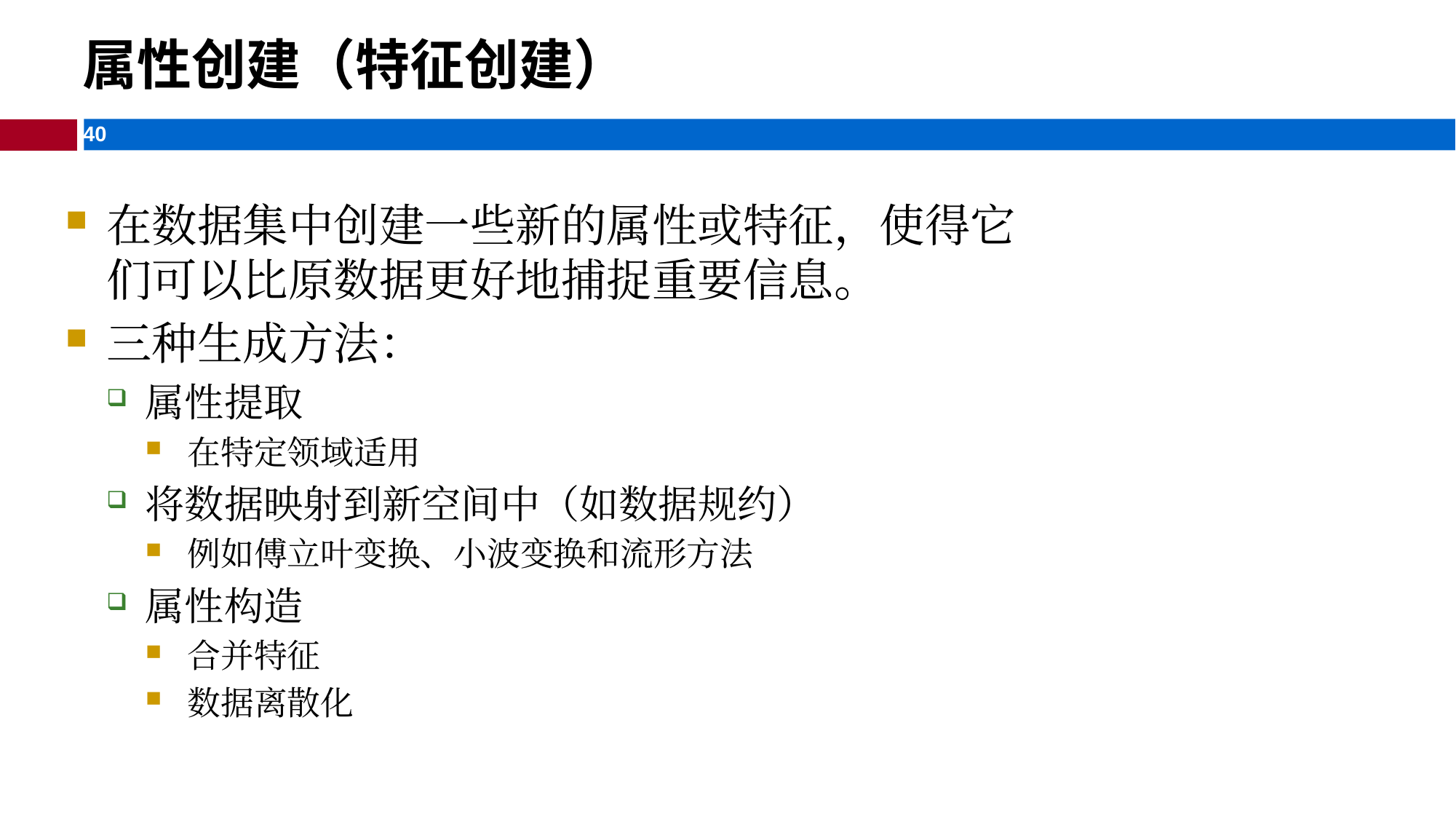

属性创建（特征创建）
在数据集中创建一些新的属性或特征，使得它们可以比原数据更好地捕捉重要信息。
三种生成方法：
属性提取
在特定领域适用
将数据映射到新空间中（如数据规约）
例如傅立叶变换、小波变换和流形方法
属性构造
合并特征
数据离散化